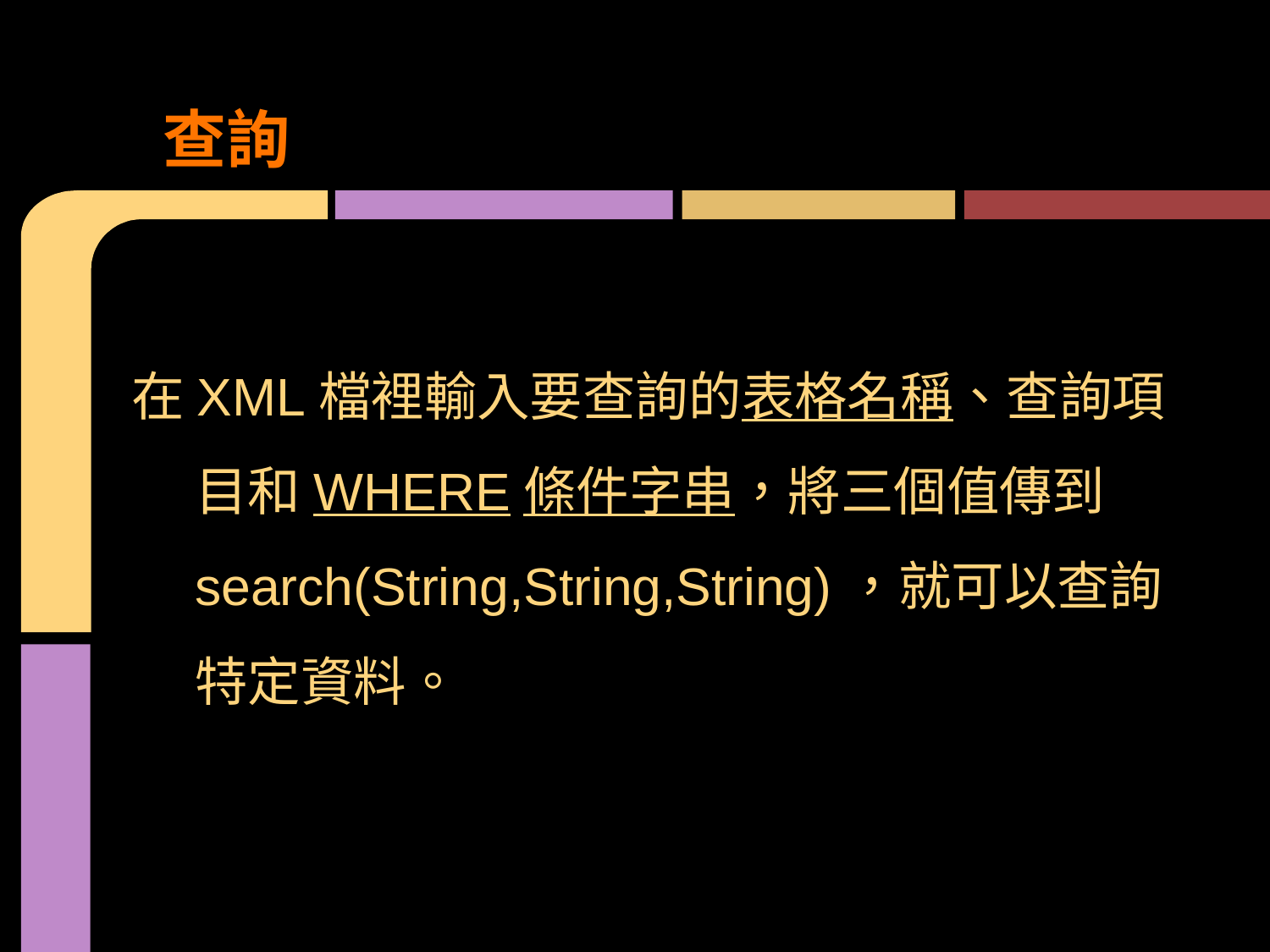

# 查詢

在XML檔裡輸入要查詢的表格名稱、查詢項目和WHERE條件字串，將三個值傳到search(String,String,String)，就可以查詢特定資料。